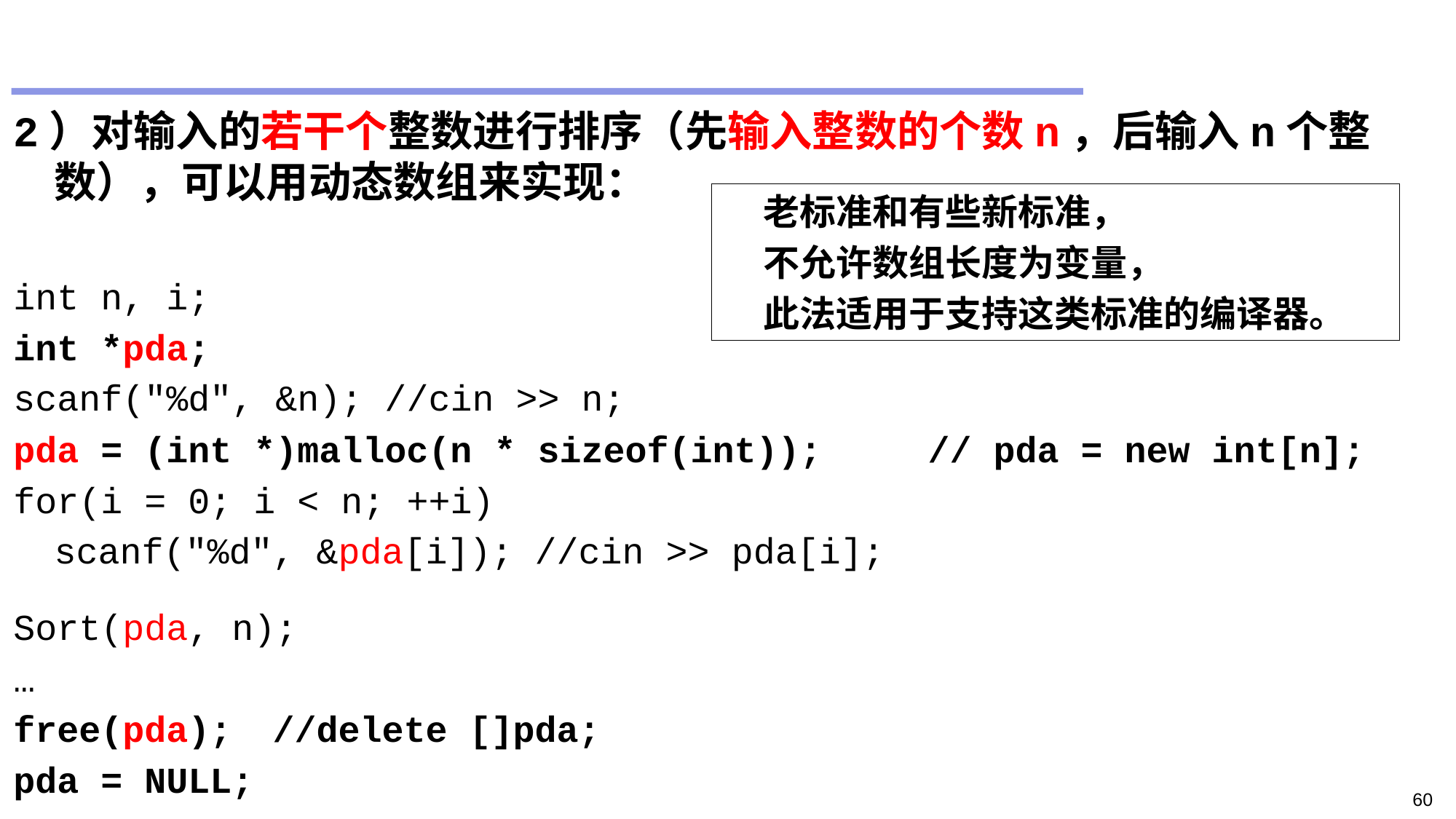

#
2）对输入的若干个整数进行排序（先输入整数的个数n，后输入n个整数），可以用动态数组来实现：

int n, i;
int *pda;
scanf("%d", &n); //cin >> n;
pda = (int *)malloc(n * sizeof(int));	// pda = new int[n];
for(i = 0; i < n; ++i)
	scanf("%d", &pda[i]); //cin >> pda[i];

Sort(pda, n);
…
free(pda);	//delete []pda;
pda = NULL;
	老标准和有些新标准，
	不允许数组长度为变量，
	此法适用于支持这类标准的编译器。
60